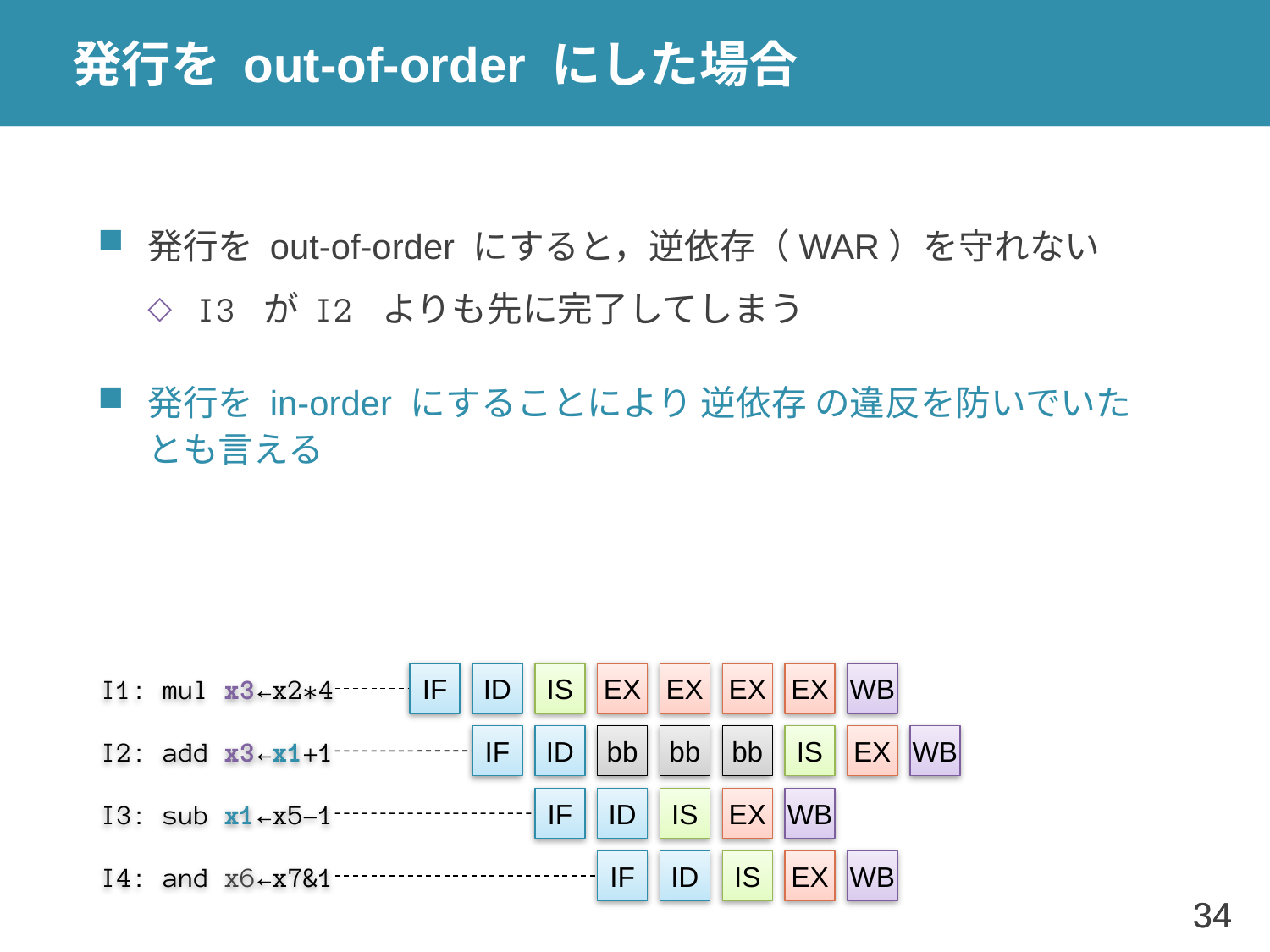

# 発行を out-of-order にした場合
発行を out-of-order にすると，逆依存（WAR）を守れない
I3 が I2 よりも先に完了してしまう
発行を in-order にすることにより 逆依存 の違反を防いでいた
とも言える
I1: mul x3←x2*4
IF
ID
IS
EX
EX
EX
EX
WB
I2: add x3←x1+1
IF
ID
bb
bb
bb
IS
EX
WB
ID
IS
EX
WB
I3: sub x1←x5-1
IF
IF
ID
IS
EX
WB
I4: and x6←x7&1